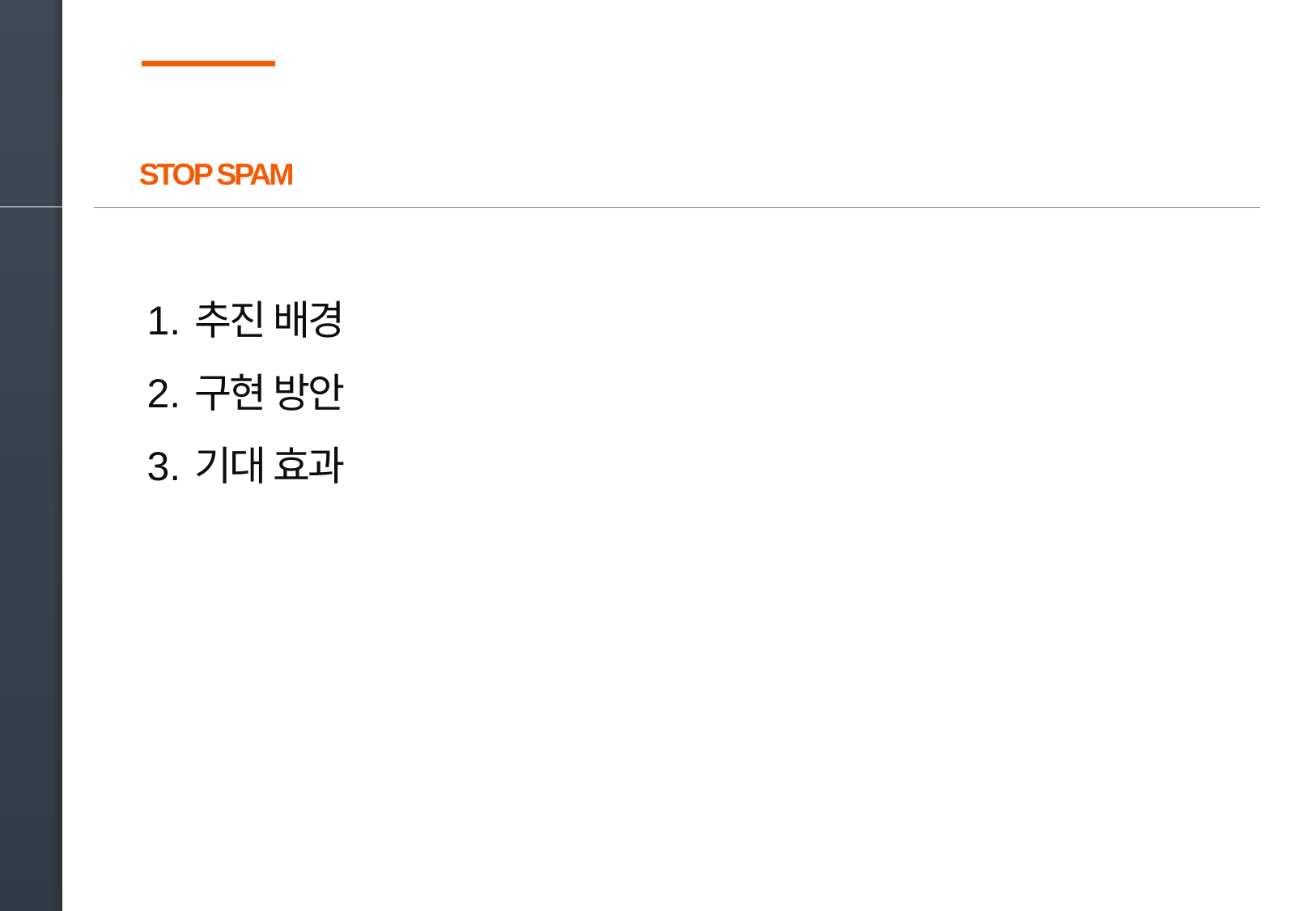

STOP SPAM
추진 배경
구현 방안
기대 효과